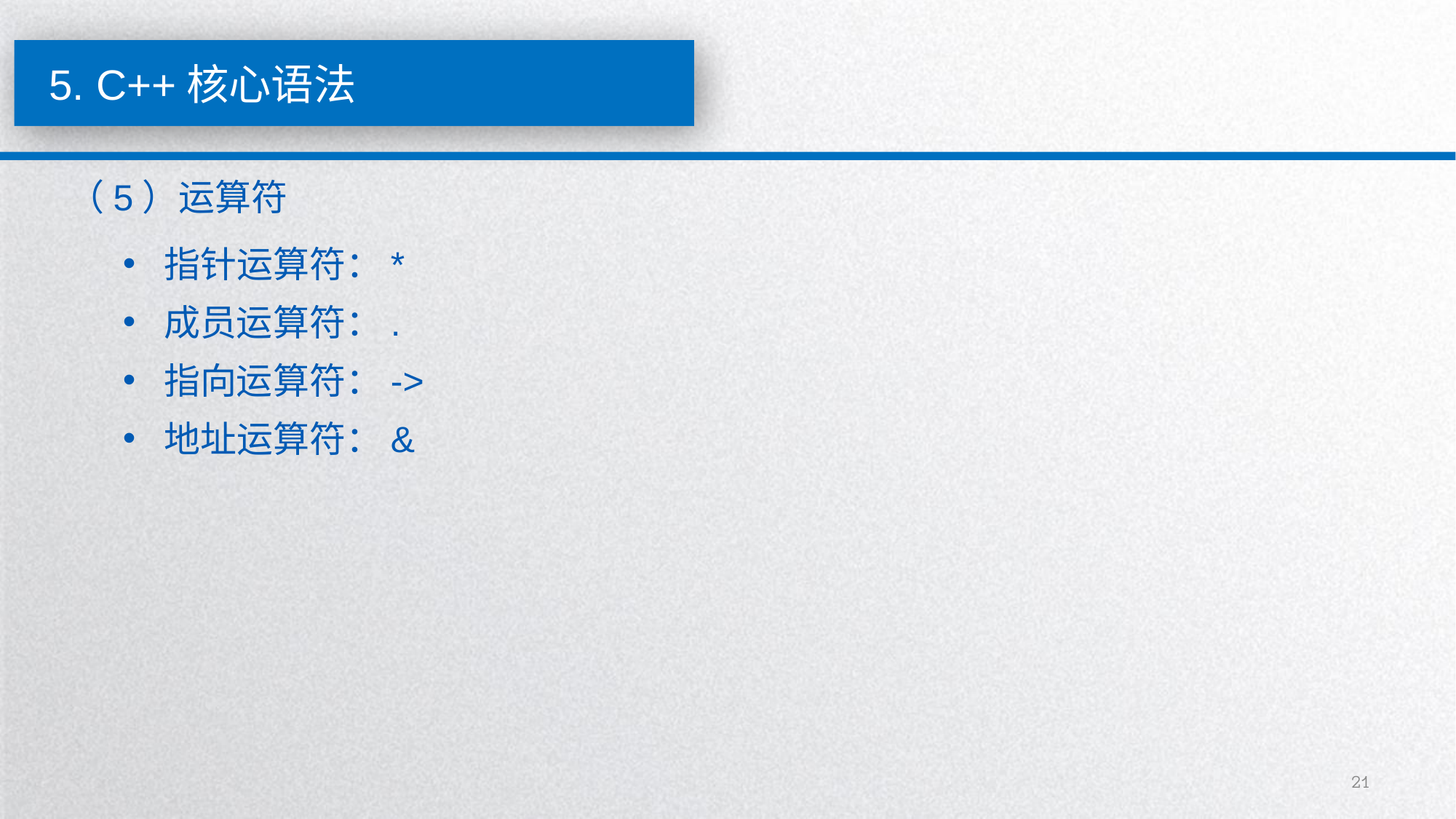

5. C++核心语法
（5）运算符
指针运算符：*
成员运算符：.
指向运算符：->
地址运算符：&

21